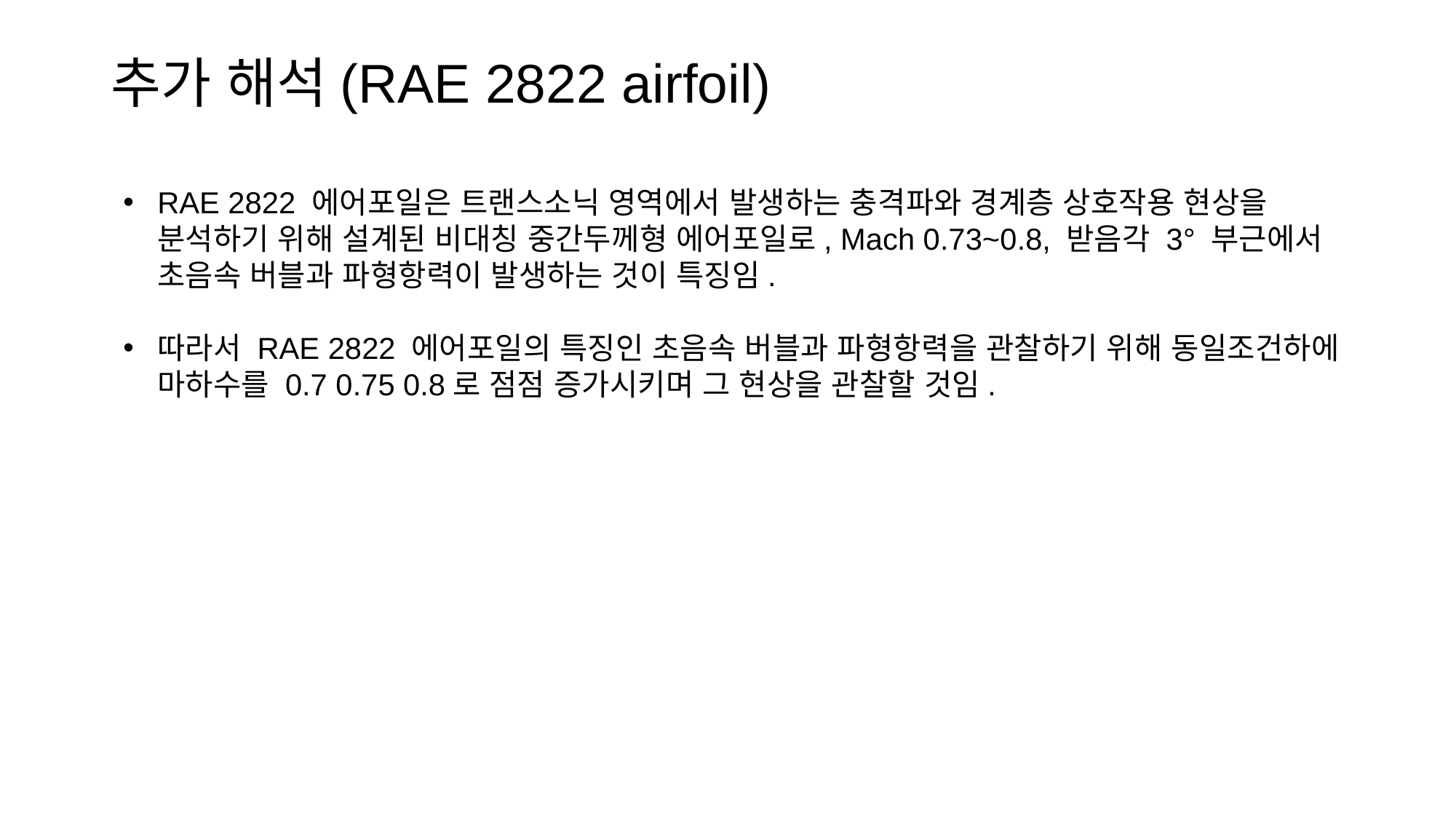

# 추가 해석(RAE 2822 airfoil)
RAE 2822 에어포일은 트랜스소닉 영역에서 발생하는 충격파와 경계층 상호작용 현상을 분석하기 위해 설계된 비대칭 중간두께형 에어포일로, Mach 0.73~0.8, 받음각 3° 부근에서 초음속 버블과 파형항력이 발생하는 것이 특징임.

따라서 RAE 2822 에어포일의 특징인 초음속 버블과 파형항력을 관찰하기 위해 동일조건하에 마하수를 0.7 0.75 0.8로 점점 증가시키며 그 현상을 관찰할 것임.